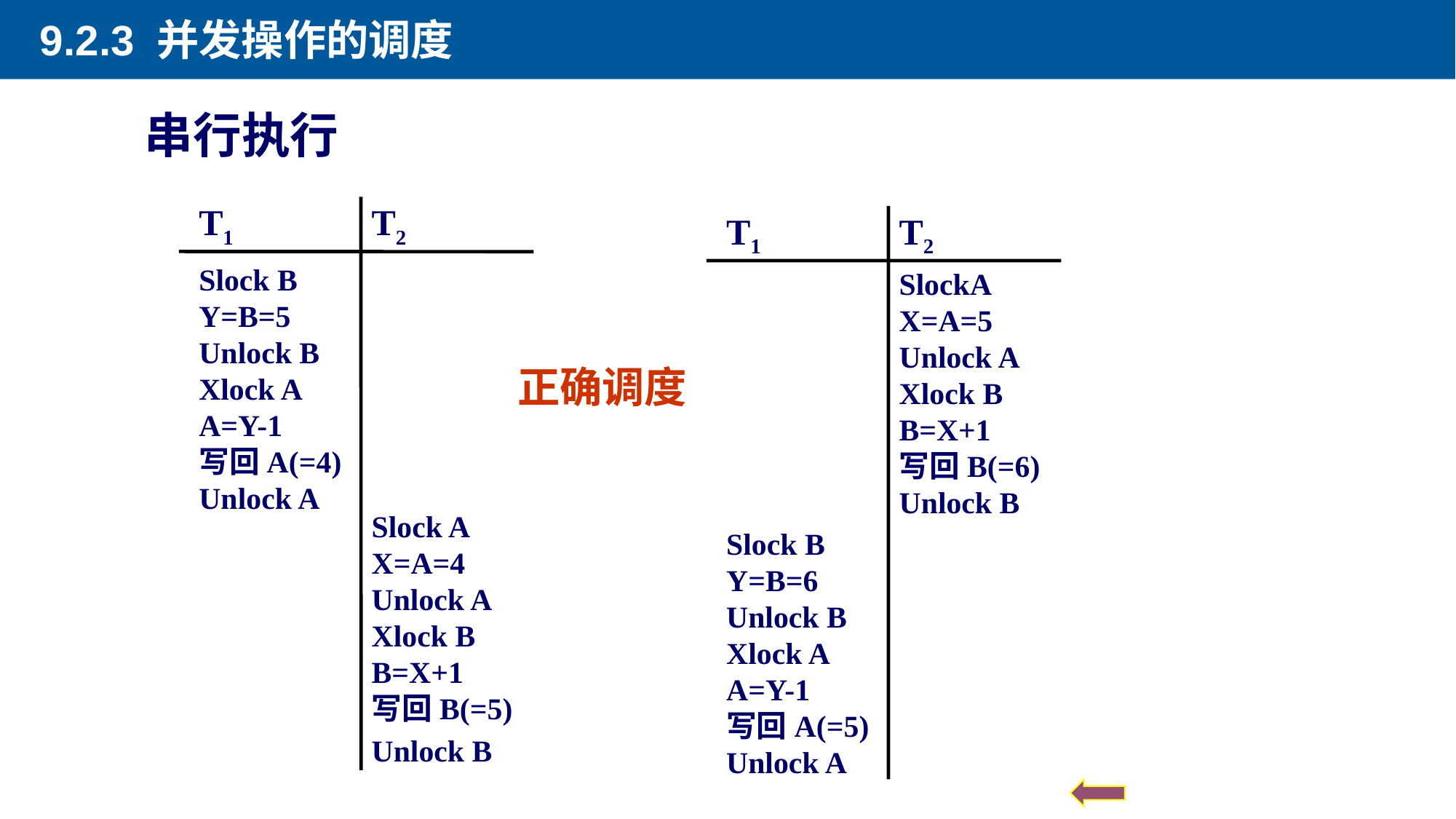

9.2.3 并发操作的调度
串行执行
T1

T2

Slock A
X=A=4
Unlock A
Xlock B
B=X+1
写回B(=5)
Unlock B
Slock B
Y=B=5
Unlock B
Xlock A
A=Y-1
写回A(=4)
Unlock A

T1

T2

SlockA
X=A=5
Unlock A
Xlock B
B=X+1
写回B(=6)
Unlock B

Slock B
Y=B=6
Unlock B
Xlock A
A=Y-1
写回A(=5)
Unlock A
正确调度